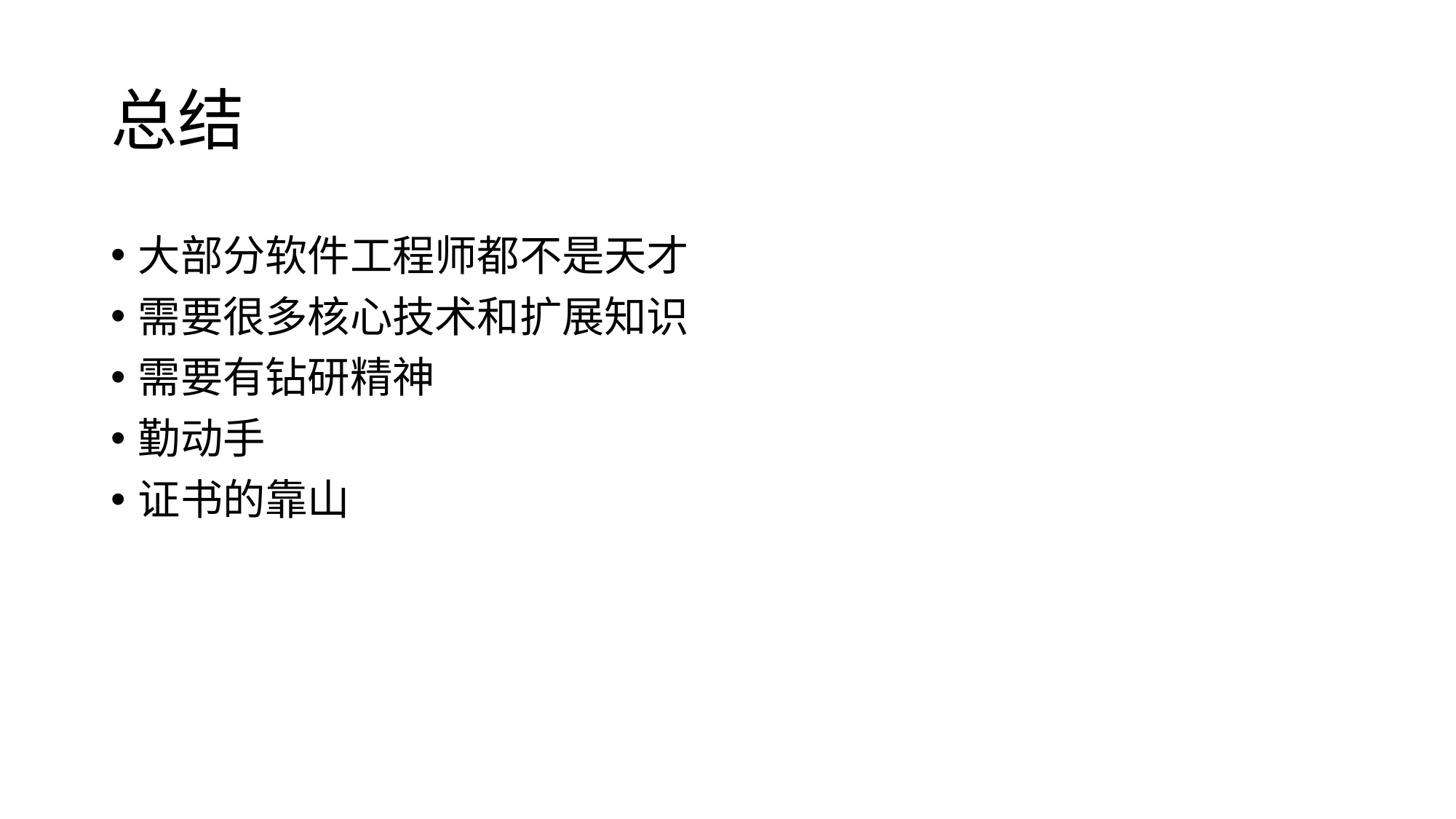

# 总结
大部分软件工程师都不是天才
需要很多核心技术和扩展知识
需要有钻研精神
勤动手
证书的靠山